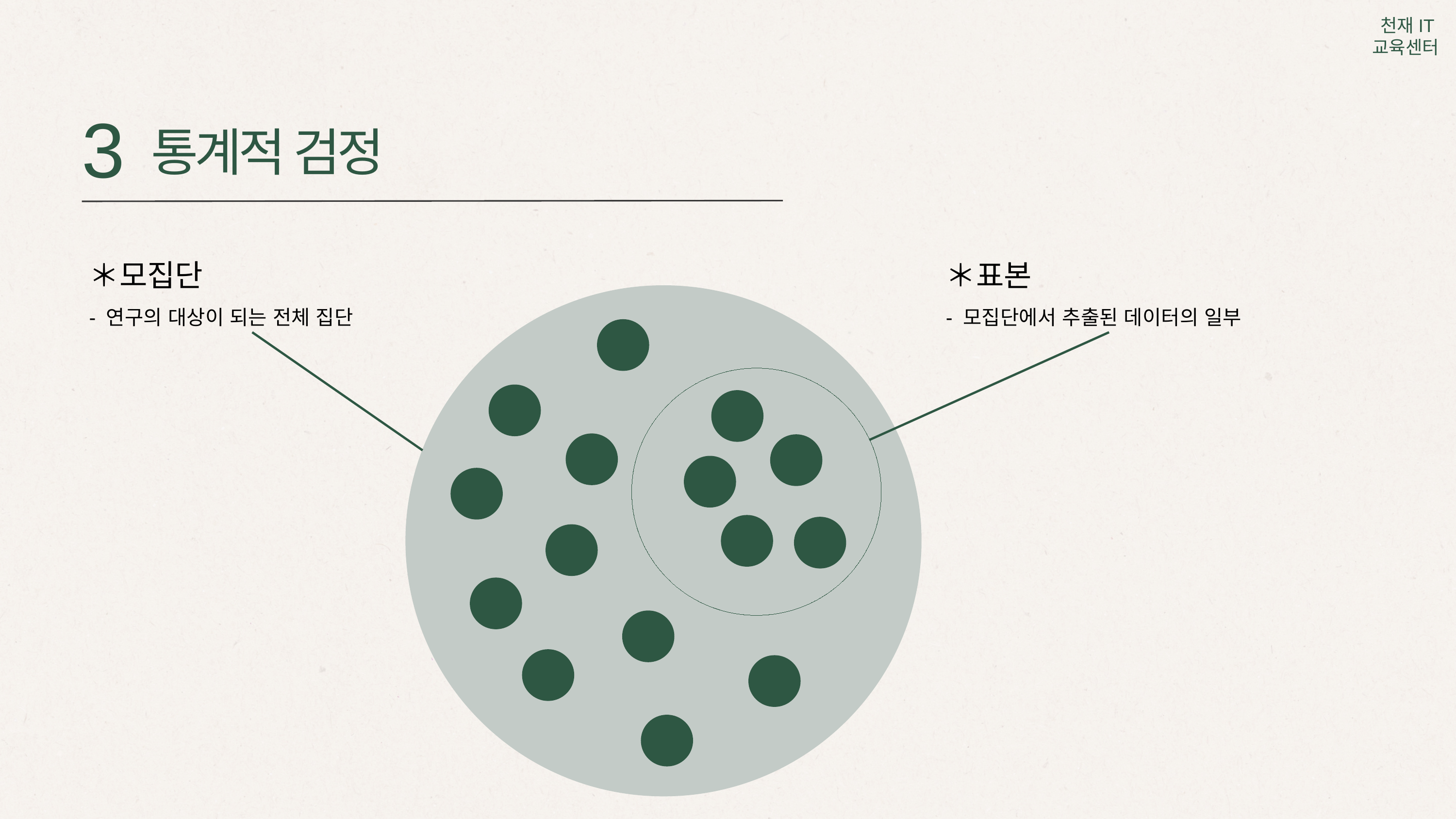

3
통계적 검정

＊모집단
- 연구의 대상이 되는 전체 집단
＊표본
- 모집단에서 추출된 데이터의 일부